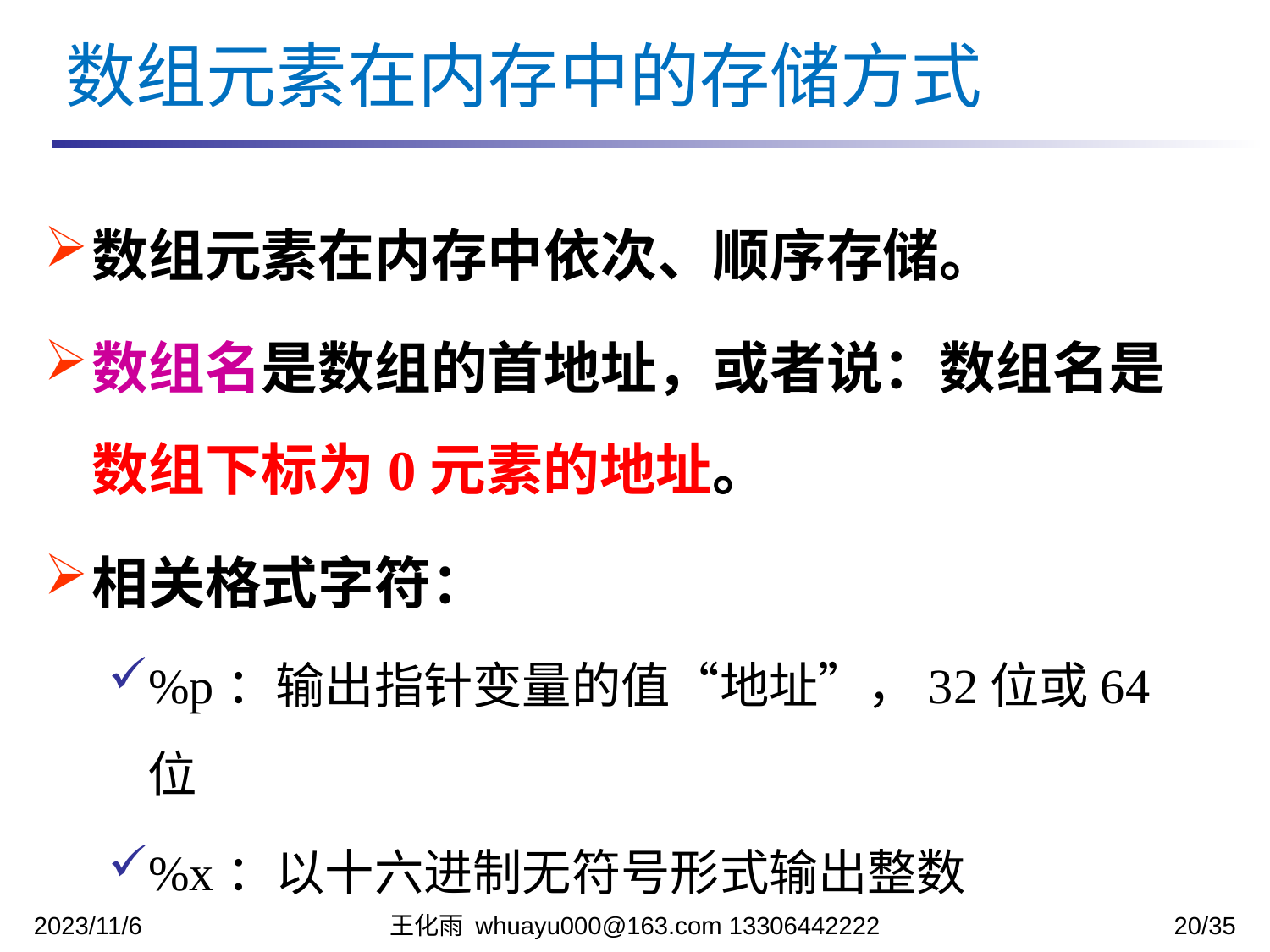

数组元素在内存中的存储方式
数组元素在内存中依次、顺序存储。
数组名是数组的首地址，或者说：数组名是数组下标为0元素的地址。
相关格式字符：
%p：输出指针变量的值“地址”，32位或64位
%x：以十六进制无符号形式输出整数
2023/11/6
王化雨 whuayu000@163.com 13306442222
20/35